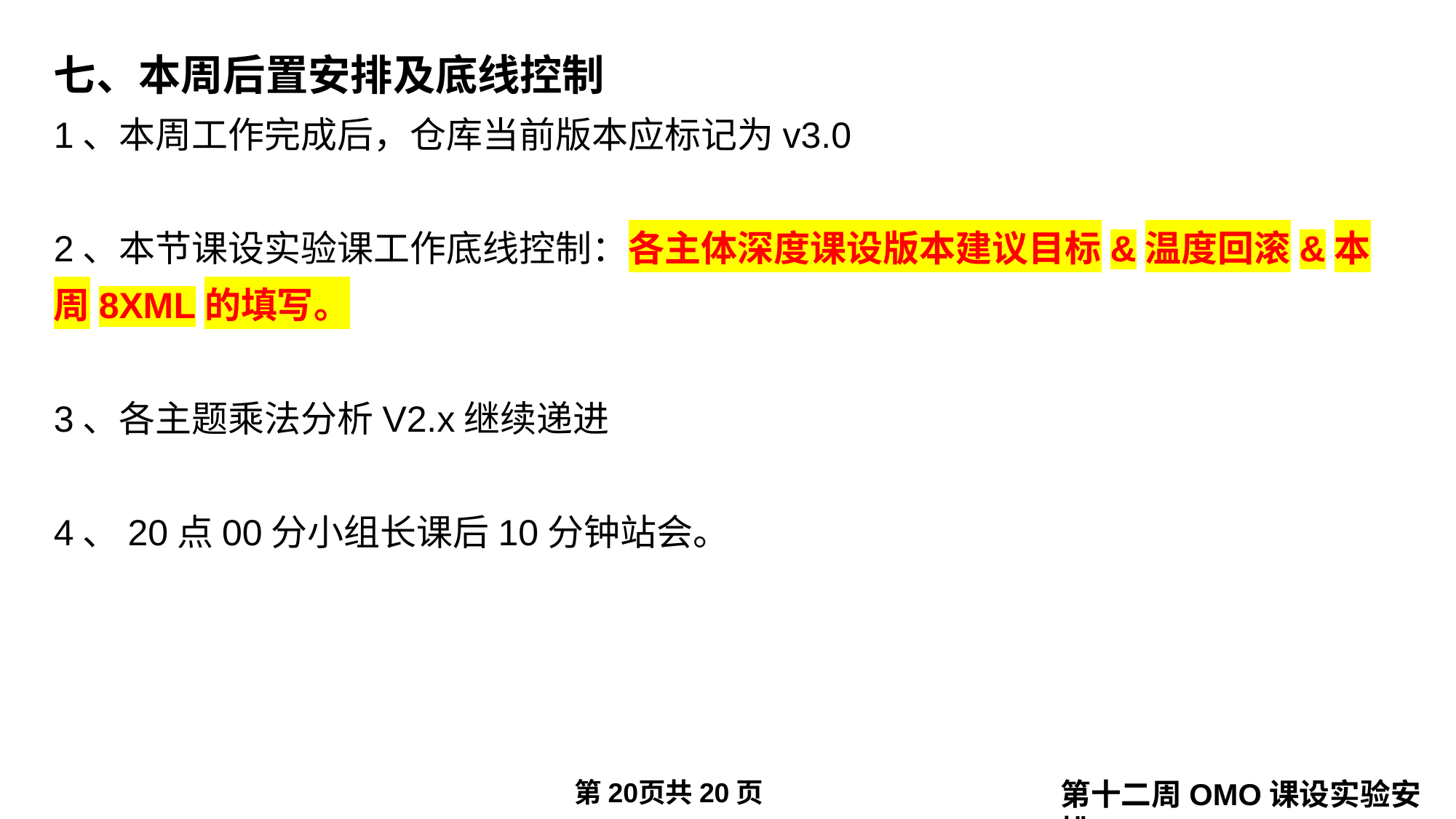

七、本周后置安排及底线控制
1、本周工作完成后，仓库当前版本应标记为v3.0

2、本节课设实验课工作底线控制：各主体深度课设版本建议目标&温度回滚&本周8XML的填写。

3、各主题乘法分析V2.x继续递进

4、20点00分小组长课后10分钟站会。
第20页共20页
第十二周OMO课设实验安排